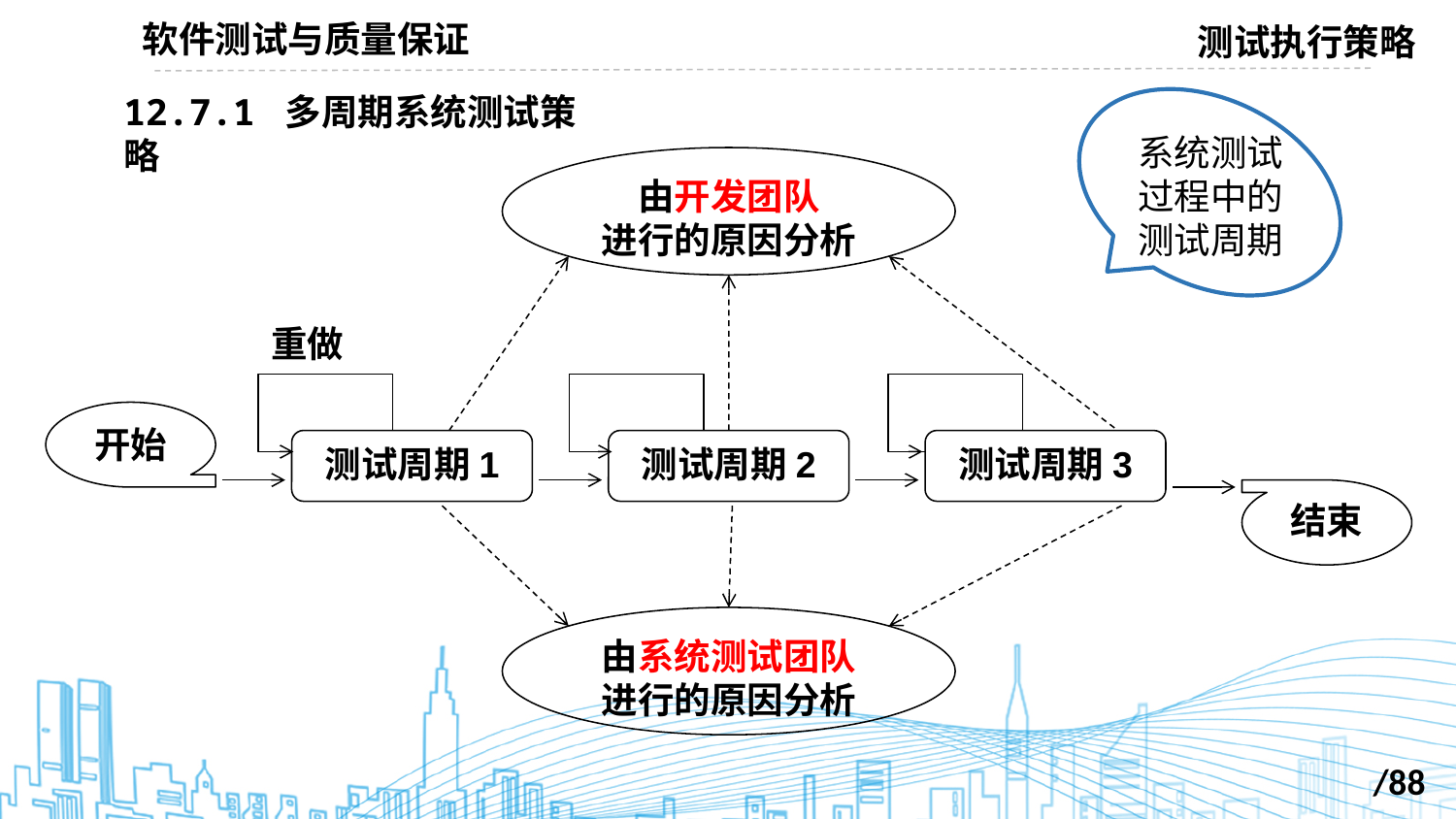

软件测试与质量保证
测试执行策略
12.7.1 多周期系统测试策略

系统测试过程中的测试周期
由开发团队
进行的原因分析
重做

开始
测试周期1
测试周期2
测试周期3

结束
由系统测试团队
进行的原因分析
9